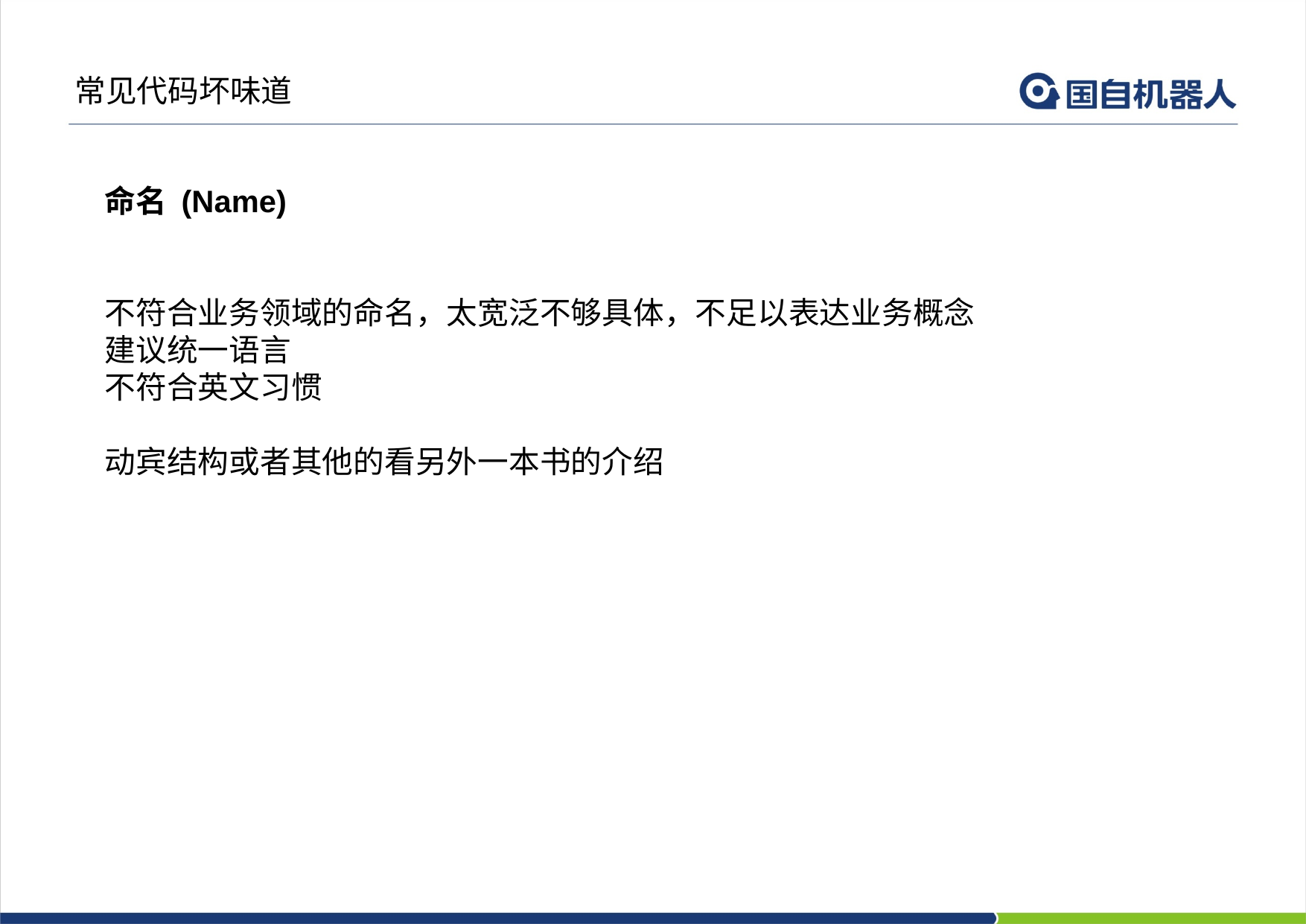

常见代码坏味道
命名 (Name)

不符合业务领域的命名，太宽泛不够具体，不足以表达业务概念
建议统一语言
不符合英文习惯

动宾结构或者其他的看另外一本书的介绍